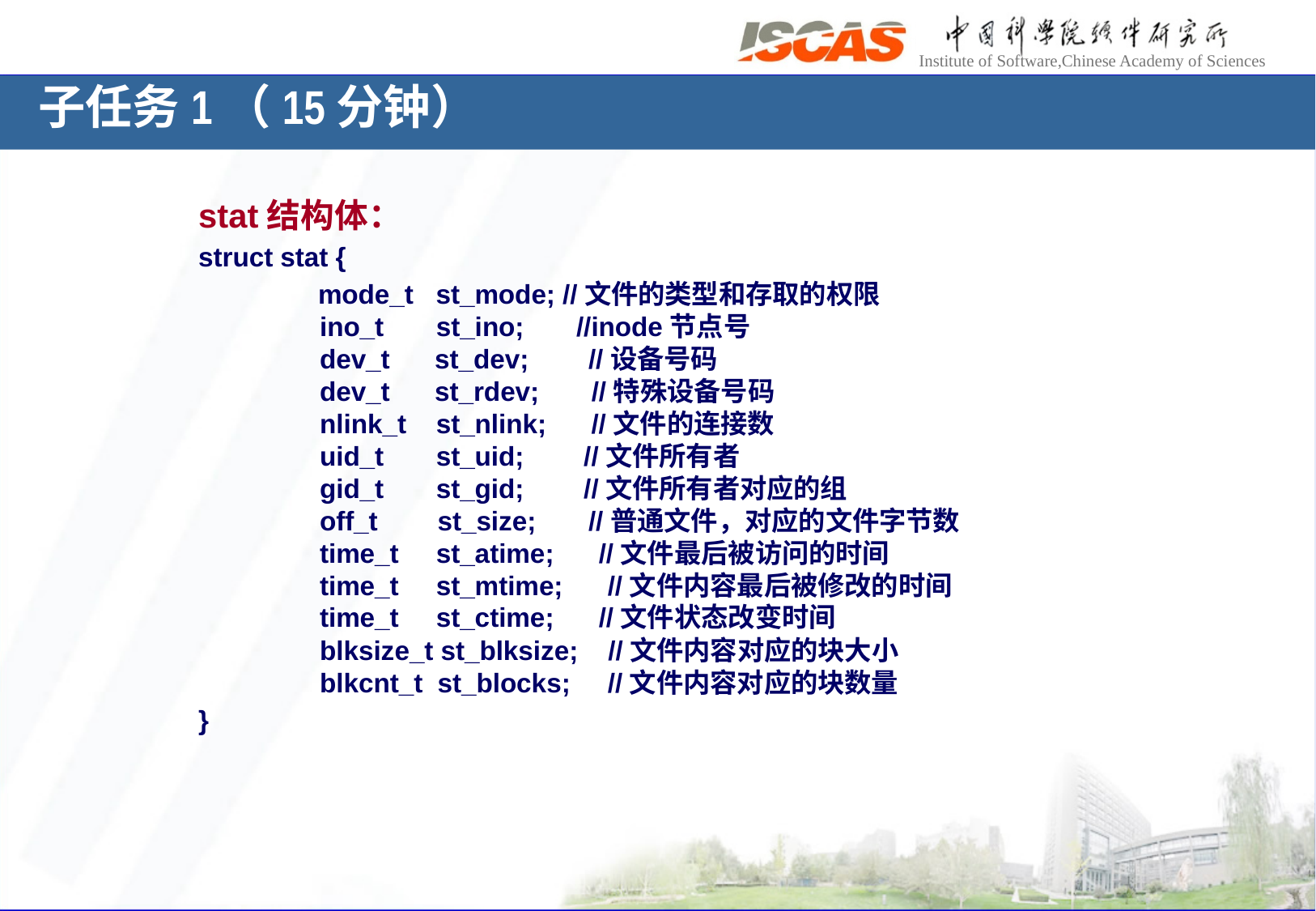

子任务1（15分钟）
stat结构体：
	struct stat {
	                mode_t   st_mode; //文件的类型和存取的权限      
		ino_t       st_ino;       //inode节点号       
		dev_t      st_dev;        //设备号码        
		dev_t      st_rdev;       //特殊设备号码    
		nlink_t    st_nlink;      //文件的连接数       
		uid_t       st_uid;        //文件所有者    
		gid_t       st_gid;        //文件所有者对应的组   
		off_t        st_size;       //普通文件，对应的文件字节数     
		time_t     st_atime;      //文件最后被访问的时间       
		time_t     st_mtime;      //文件内容最后被修改的时间     
		time_t     st_ctime;      //文件状态改变时间       
		blksize_t st_blksize;    //文件内容对应的块大小   
		blkcnt_t  st_blocks;     //文件内容对应的块数量
	}